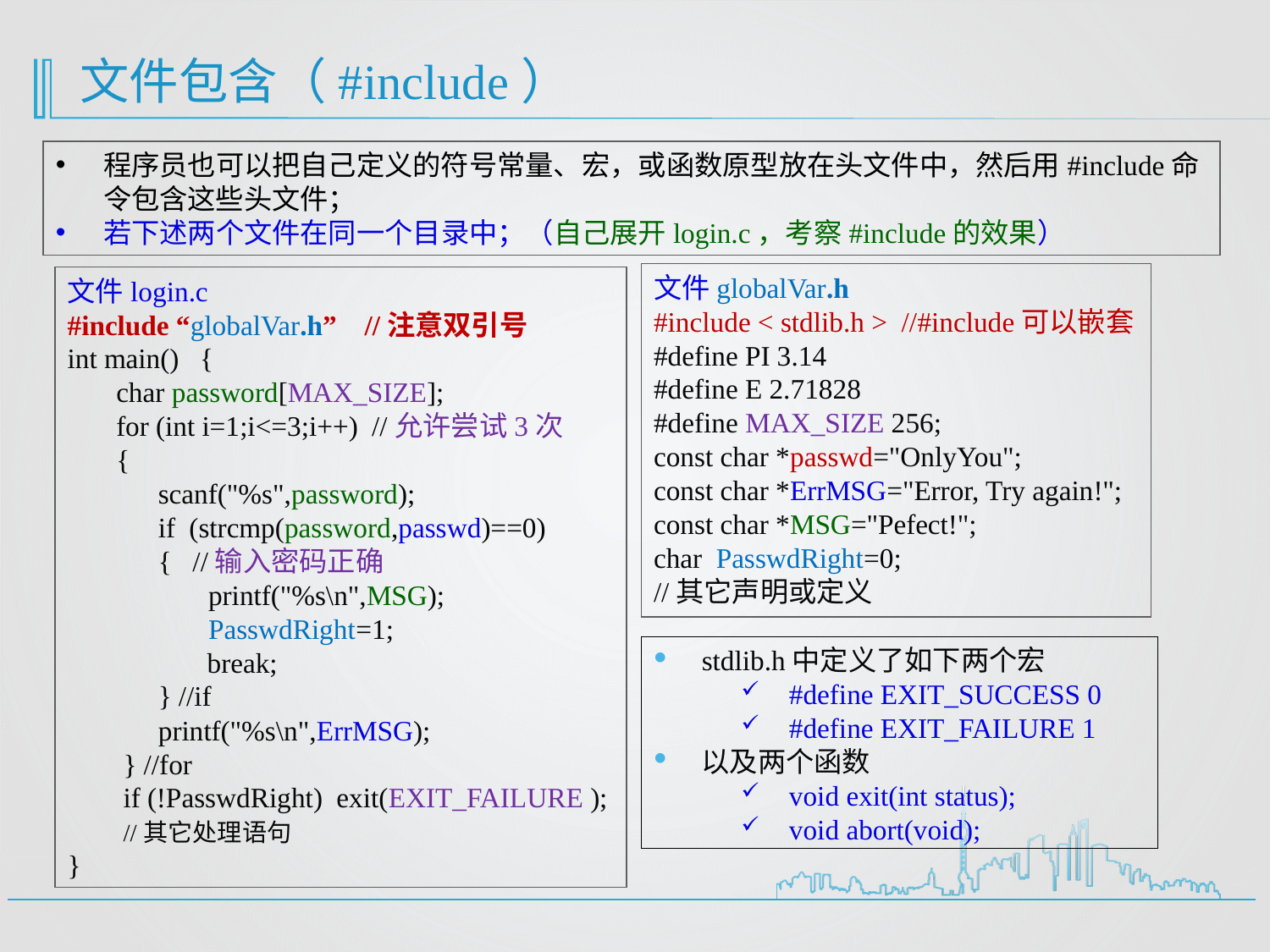

# 文件包含（#include）
程序员也可以把自己定义的符号常量、宏，或函数原型放在头文件中，然后用#include命令包含这些头文件；
若下述两个文件在同一个目录中；（自己展开login.c，考察#include的效果）
文件globalVar.h
#include < stdlib.h >  //#include可以嵌套
#define PI 3.14
#define E 2.71828
#define MAX_SIZE 256;
const char *passwd="OnlyYou";
const char *ErrMSG="Error, Try again!";
const char *MSG="Pefect!";
char  PasswdRight=0;
//其它声明或定义

文件login.c
#include “globalVar.h”    //注意双引号
int main()   {
       char password[MAX_SIZE];
       for (int i=1;i<=3;i++)  //允许尝试3次
       {
             scanf("%s",password);
             if  (strcmp(password,passwd)==0)
             {   //输入密码正确
           	  printf("%s\n",MSG);
           	  PasswdRight=1;
                    break;
             } //if
             printf("%s\n",ErrMSG);
        } //for
        if (!PasswdRight)  exit(EXIT_FAILURE );
        //其它处理语句
}
stdlib.h中定义了如下两个宏
#define EXIT_SUCCESS 0
#define EXIT_FAILURE 1
以及两个函数
void exit(int status);
void abort(void);